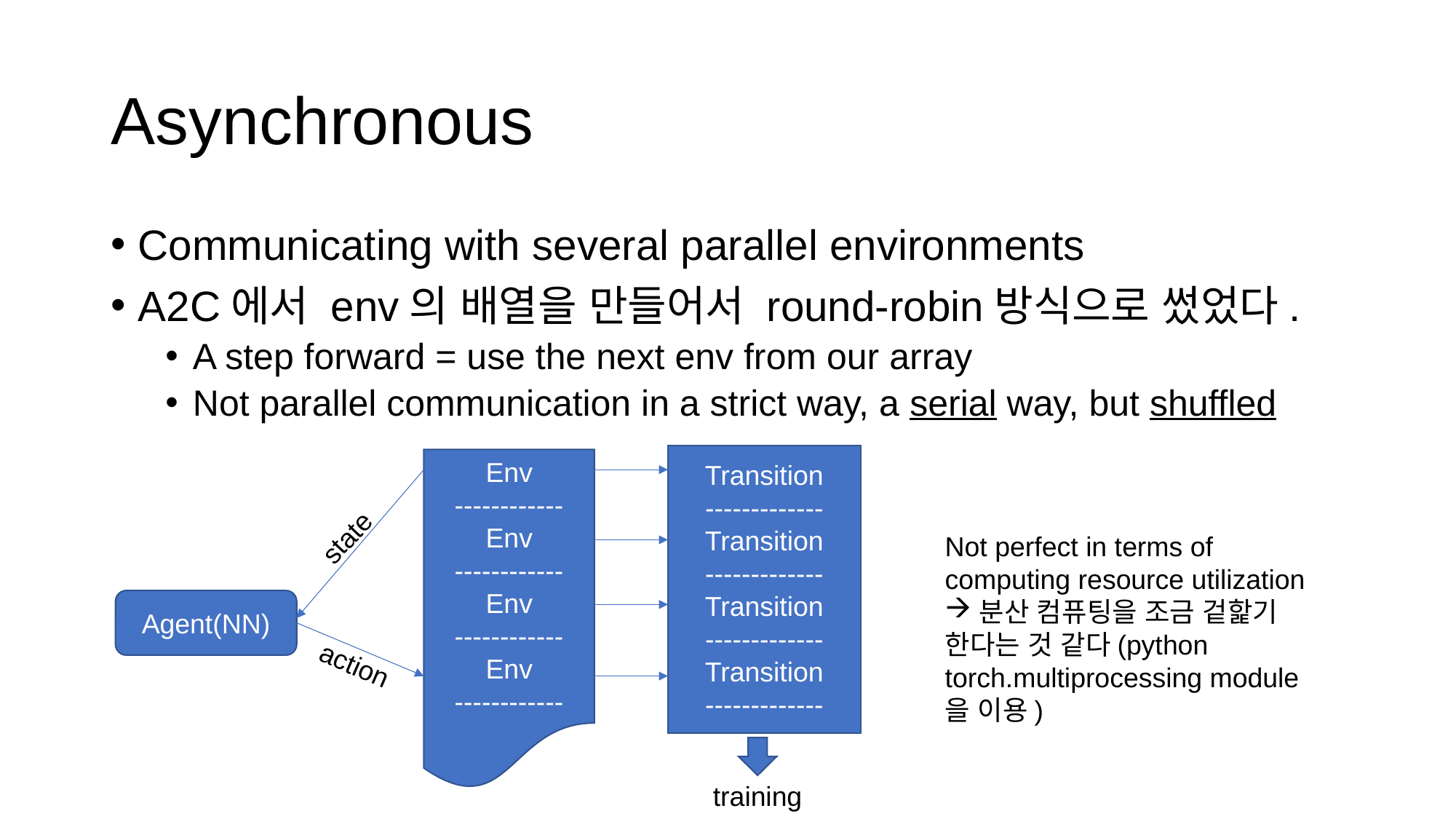

# Asynchronous
Communicating with several parallel environments
A2C에서 env의 배열을 만들어서 round-robin방식으로 썼었다.
A step forward = use the next env from our array
Not parallel communication in a strict way, a serial way, but shuffled

Transition
-------------Transition
-------------
Transition
-------------
Transition
-------------
Env
------------
Env
------------
Env
------------
Env
------------
state
Not perfect in terms of
computing resource utilization
분산 컴퓨팅을 조금 겉핥기
한다는 것 같다(python torch.multiprocessing module을 이용)
Agent(NN)
action

training